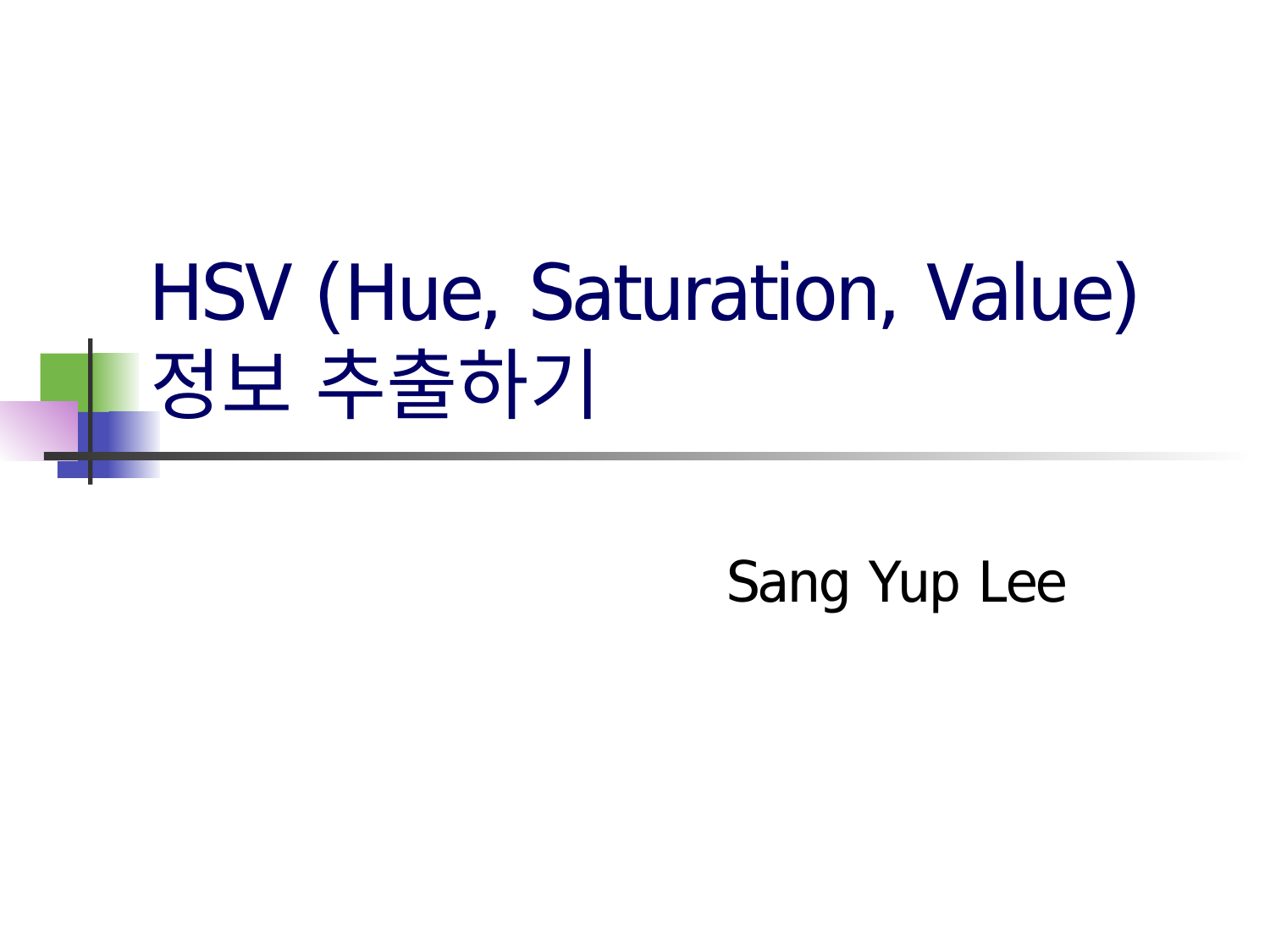

# HSV (Hue, Saturation, Value) 정보 추출하기
Sang Yup Lee